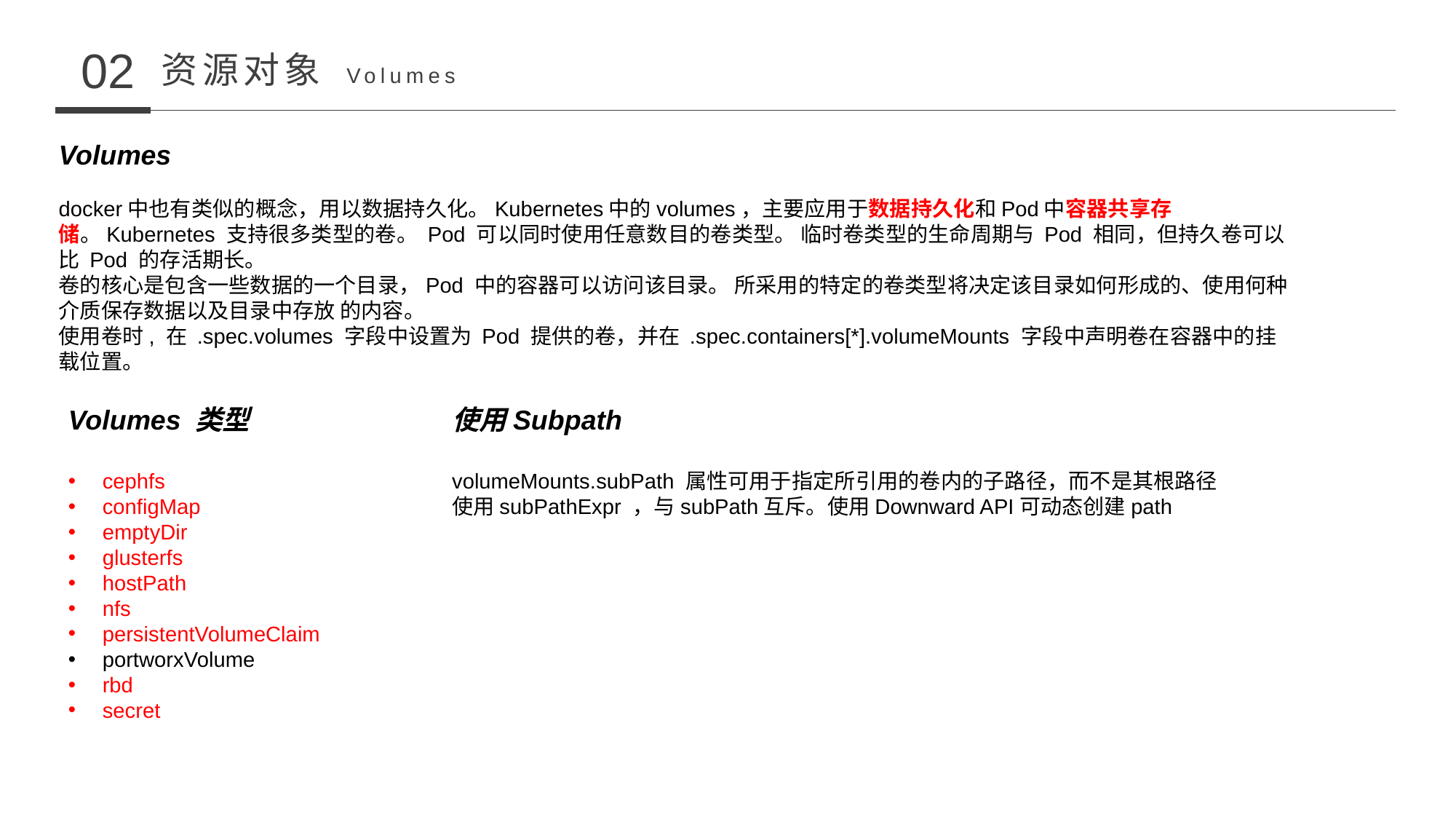

02
资源对象 Volumes
Volumes

docker中也有类似的概念，用以数据持久化。Kubernetes中的volumes，主要应用于数据持久化和Pod中容器共享存储。Kubernetes 支持很多类型的卷。 Pod 可以同时使用任意数目的卷类型。 临时卷类型的生命周期与 Pod 相同，但持久卷可以比 Pod 的存活期长。
卷的核心是包含一些数据的一个目录，Pod 中的容器可以访问该目录。 所采用的特定的卷类型将决定该目录如何形成的、使用何种介质保存数据以及目录中存放 的内容。
使用卷时, 在 .spec.volumes 字段中设置为 Pod 提供的卷，并在 .spec.containers[*].volumeMounts 字段中声明卷在容器中的挂载位置。
Volumes 类型

cephfs
configMap
emptyDir
glusterfs
hostPath
nfs
persistentVolumeClaim
portworxVolume
rbd
secret
使用Subpath

volumeMounts.subPath 属性可用于指定所引用的卷内的子路径，而不是其根路径
使用subPathExpr ，与subPath互斥。使用Downward API可动态创建path